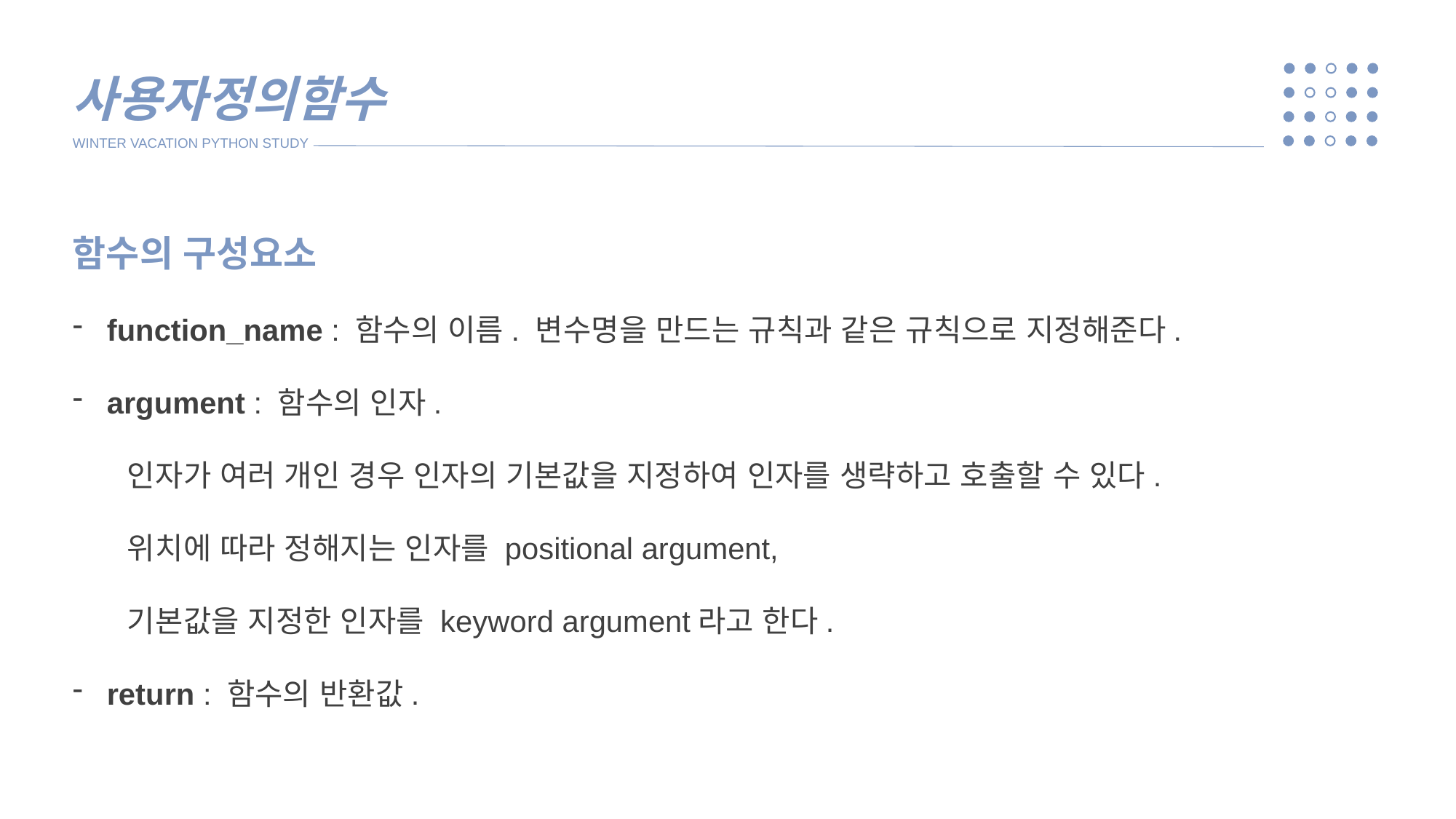

사용자정의함수
WINTER VACATION PYTHON STUDY

함수의 구성요소
function_name : 함수의 이름. 변수명을 만드는 규칙과 같은 규칙으로 지정해준다.
argument : 함수의 인자.
인자가 여러 개인 경우 인자의 기본값을 지정하여 인자를 생략하고 호출할 수 있다.
위치에 따라 정해지는 인자를 positional argument,
기본값을 지정한 인자를 keyword argument라고 한다.
return : 함수의 반환값.